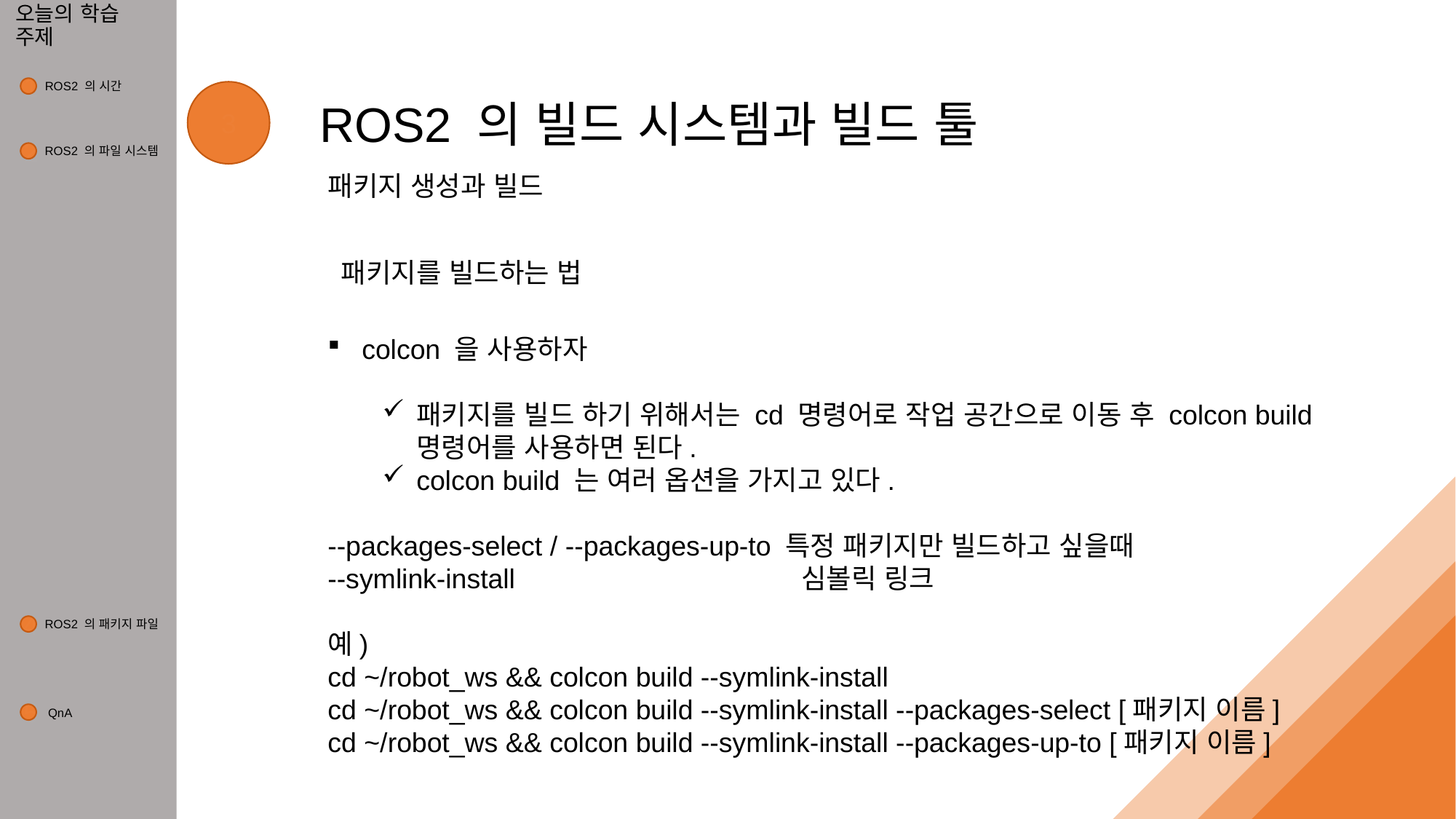

# 오늘의 학습 주제
ROS2 의 시간
1
3
ROS2 의 빌드 시스템과 빌드 툴
ROS2 의 파일 시스템
2
패키지 생성과 빌드
패키지를 빌드하는 법
colcon 을 사용하자

패키지를 빌드 하기 위해서는 cd 명령어로 작업 공간으로 이동 후 colcon build 명령어를 사용하면 된다.
colcon build 는 여러 옵션을 가지고 있다.

--packages-select / --packages-up-to 특정 패키지만 빌드하고 싶을때
--symlink-install 			    심볼릭 링크

예)
cd ~/robot_ws && colcon build --symlink-install
cd ~/robot_ws && colcon build --symlink-install --packages-select [패키지 이름]
cd ~/robot_ws && colcon build --symlink-install --packages-up-to [패키지 이름]

ROS2 의 패키지 파일
4
QnA
5